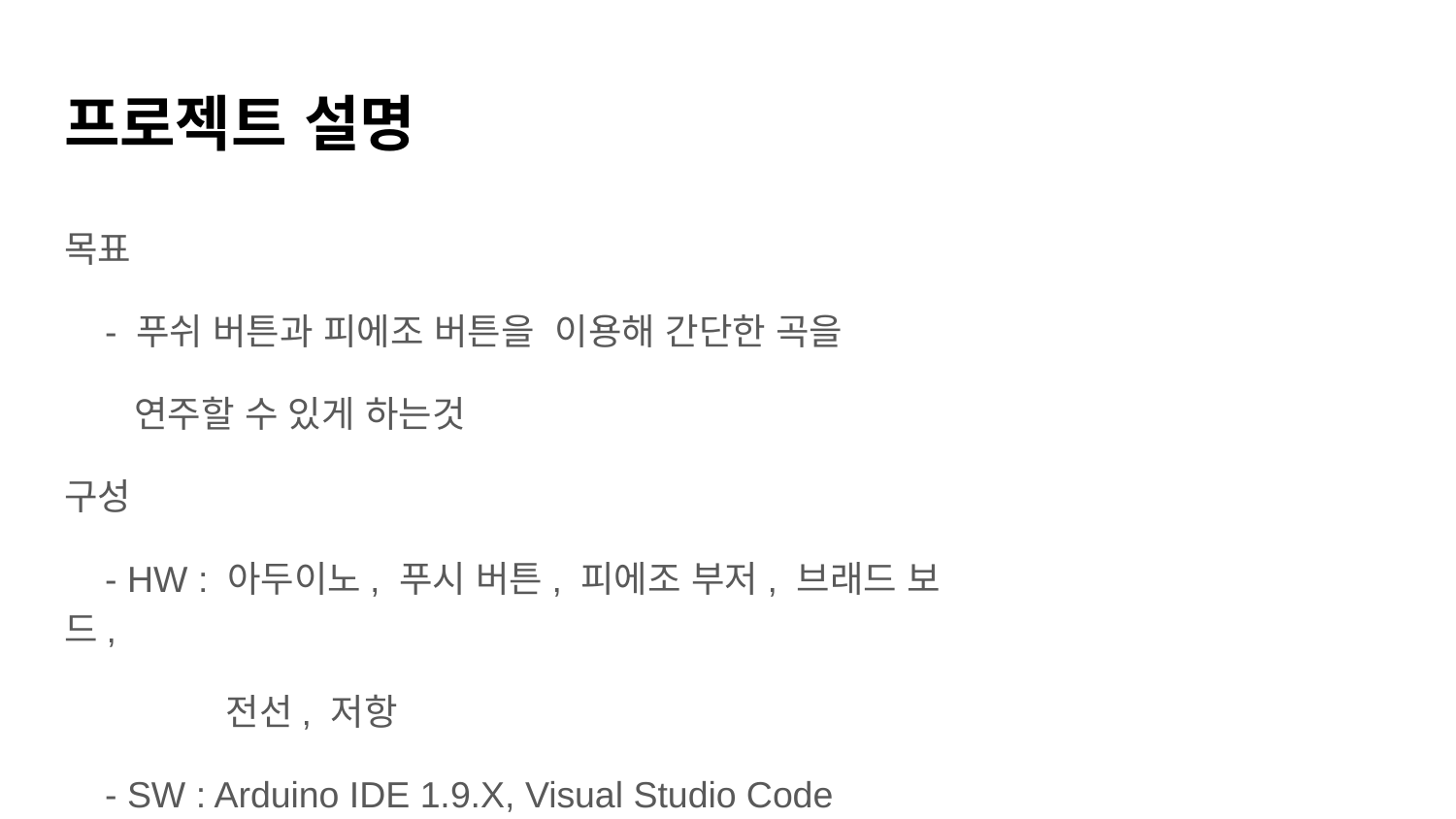

# 프로젝트 설명
목표
    - 푸쉬 버튼과 피에조 버튼을  이용해 간단한 곡을
      연주할 수 있게 하는것
구성
    - HW : 아두이노, 푸시 버튼, 피에조 부저, 브래드 보드,
               전선, 저항
    - SW : Arduino IDE 1.9.X, Visual Studio Code